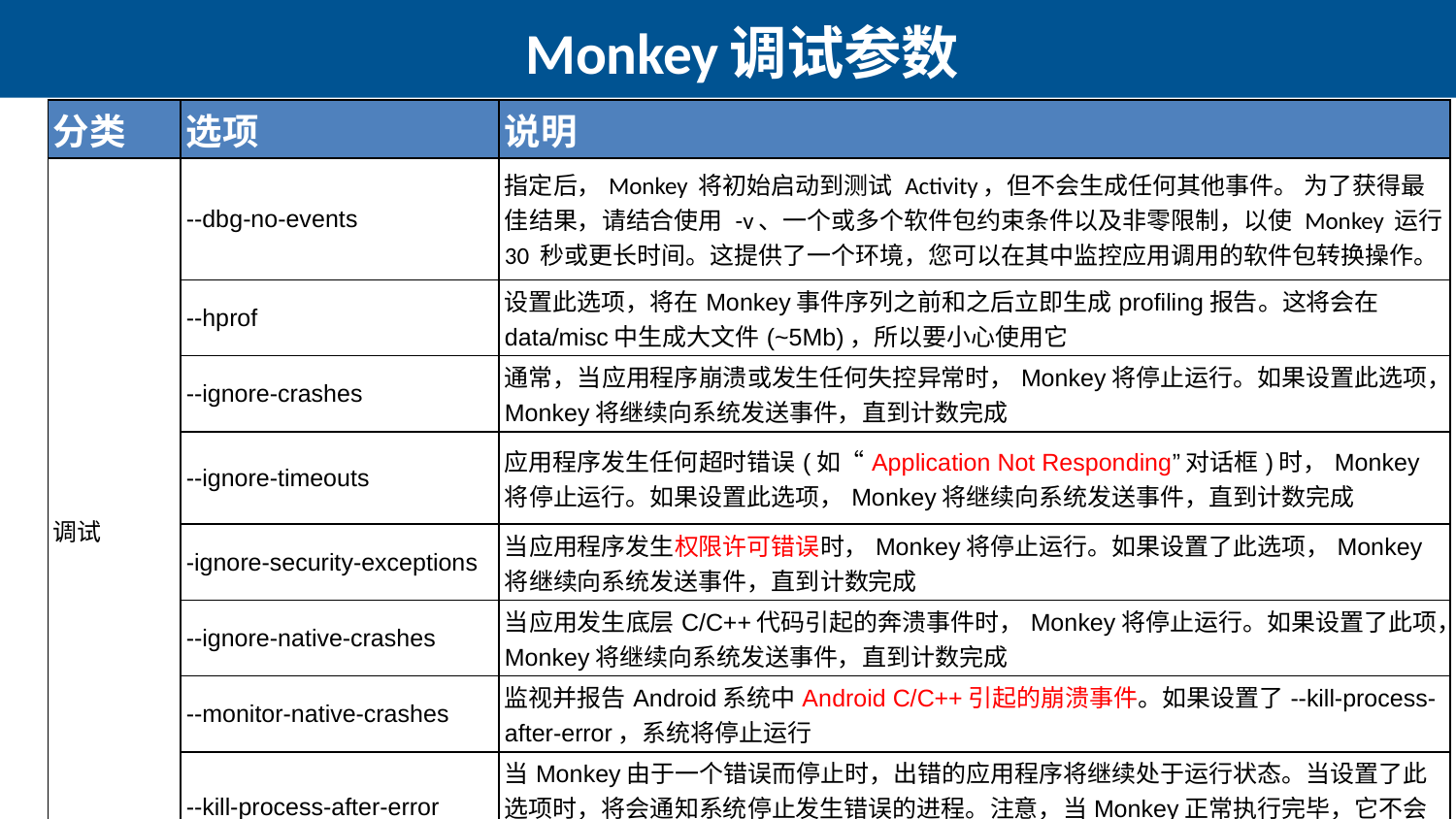

# Monkey调试参数
| 分类 | 选项 | 说明 |
| --- | --- | --- |
| 调试 | --dbg-no-events | 指定后，Monkey 将初始启动到测试 Activity，但不会生成任何其他事件。 为了获得最佳结果，请结合使用 -v、一个或多个软件包约束条件以及非零限制，以使 Monkey 运行 30 秒或更长时间。这提供了一个环境，您可以在其中监控应用调用的软件包转换操作。 |
|  | --hprof | 设置此选项，将在Monkey事件序列之前和之后立即生成profiling报告。这将会在data/misc中生成大文件(~5Mb)，所以要小心使用它 |
|  | --ignore-crashes | 通常，当应用程序崩溃或发生任何失控异常时，Monkey将停止运行。如果设置此选项，Monkey将继续向系统发送事件，直到计数完成 |
|  | --ignore-timeouts | 应用程序发生任何超时错误(如“Application Not Responding”对话框)时，Monkey将停止运行。如果设置此选项，Monkey将继续向系统发送事件，直到计数完成 |
|  | -ignore-security-exceptions | 当应用程序发生权限许可错误时，Monkey将停止运行。如果设置了此选项，Monkey将继续向系统发送事件，直到计数完成 |
|  | --ignore-native-crashes | 当应用发生底层C/C++代码引起的奔溃事件时，Monkey将停止运行。如果设置了此项，Monkey将继续向系统发送事件，直到计数完成 |
|  | --monitor-native-crashes | 监视并报告Android系统中Android C/C++引起的崩溃事件。如果设置了--kill-process-after-error，系统将停止运行 |
|  | --kill-process-after-error | 当Monkey由于一个错误而停止时，出错的应用程序将继续处于运行状态。当设置了此选项时，将会通知系统停止发生错误的进程。注意，当Monkey正常执行完毕，它不会关闭所有启动的应用，设备依然保留Monkey结束时的状态 |
|  | --wait-dbg | 启动Monkey后，先中断其运行，等待调试器附加上来 |